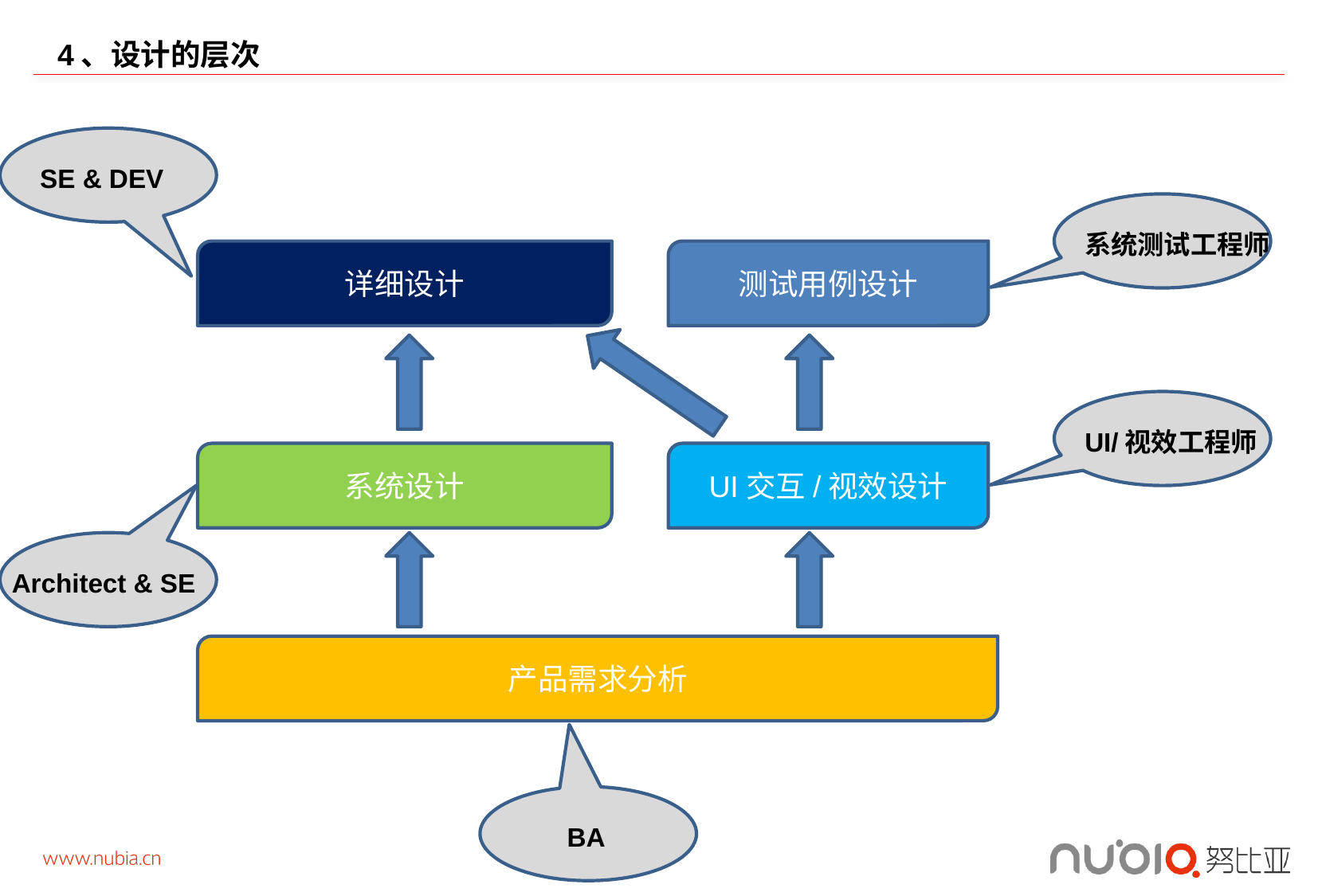

# 4、设计的层次

SE & DEV

系统测试工程师
详细设计
测试用例设计

UI/视效工程师
系统设计
UI交互/视效设计

Architect & SE
产品需求分析

BA